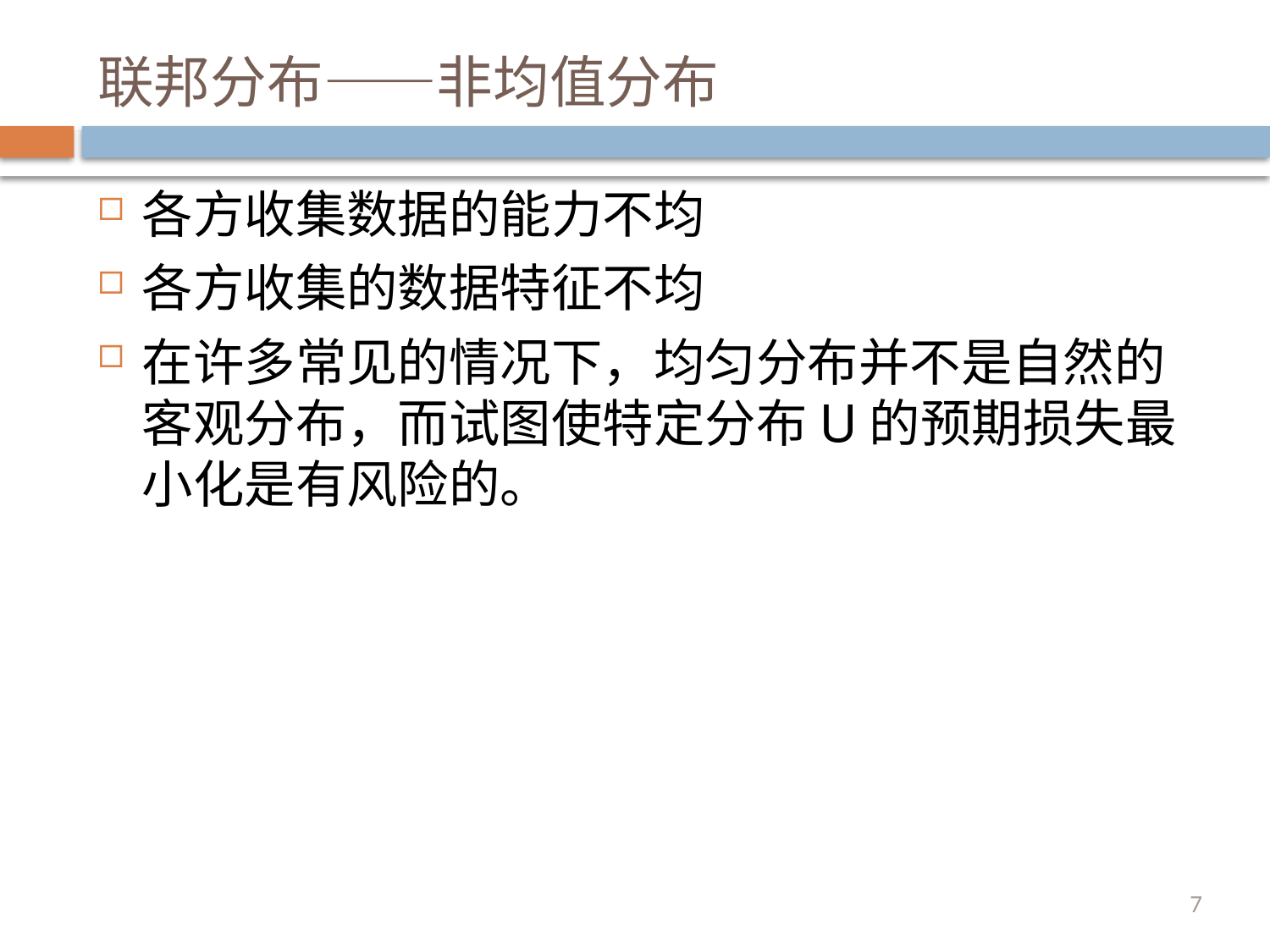

# 联邦分布——非均值分布
各方收集数据的能力不均
各方收集的数据特征不均
在许多常见的情况下，均匀分布并不是自然的客观分布，而试图使特定分布U的预期损失最小化是有风险的。
7